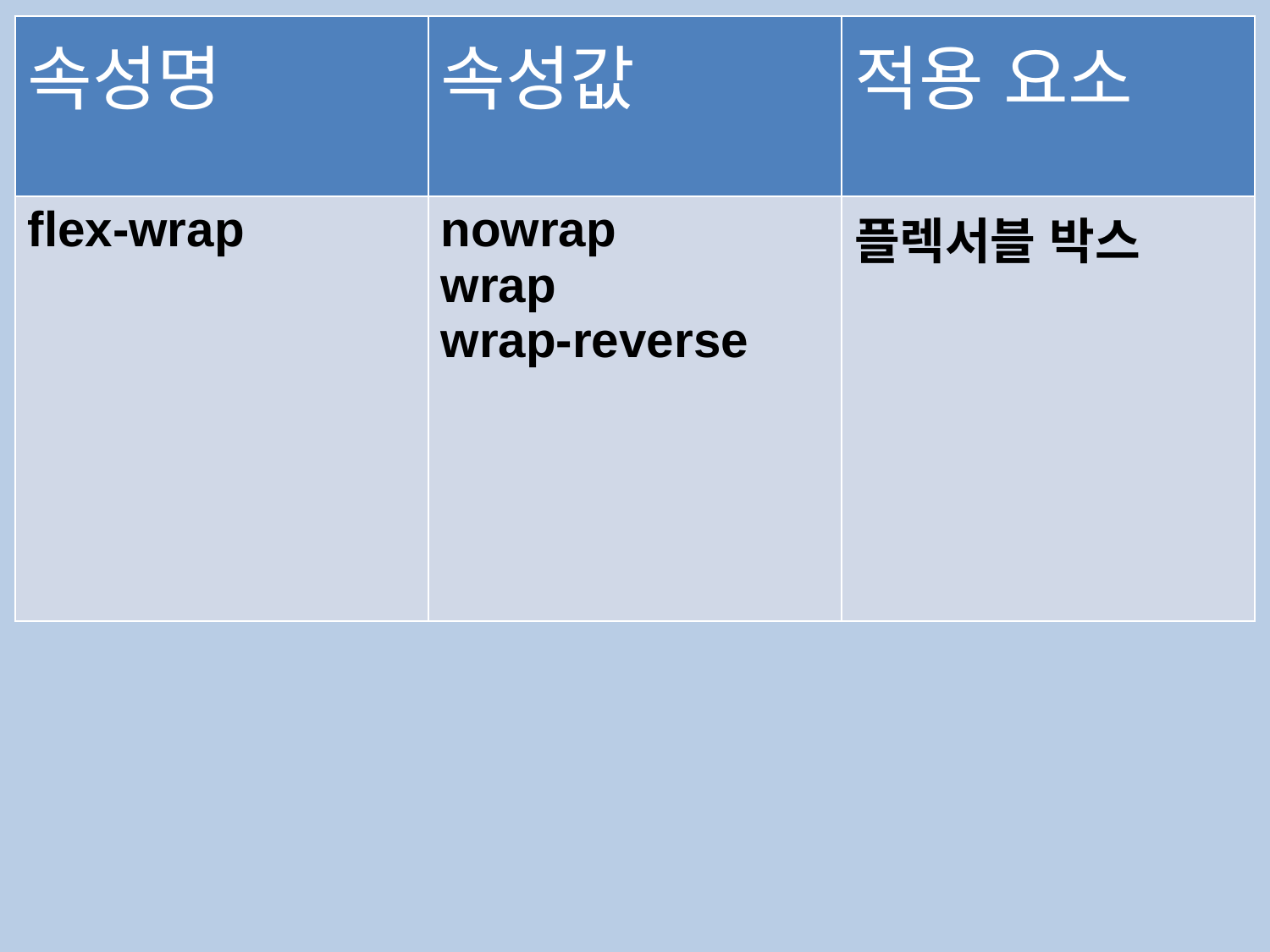

| 속성명 | 속성값 | 적용 요소 |
| --- | --- | --- |
| flex-wrap | nowrap wrap wrap-reverse | 플렉서블 박스 |